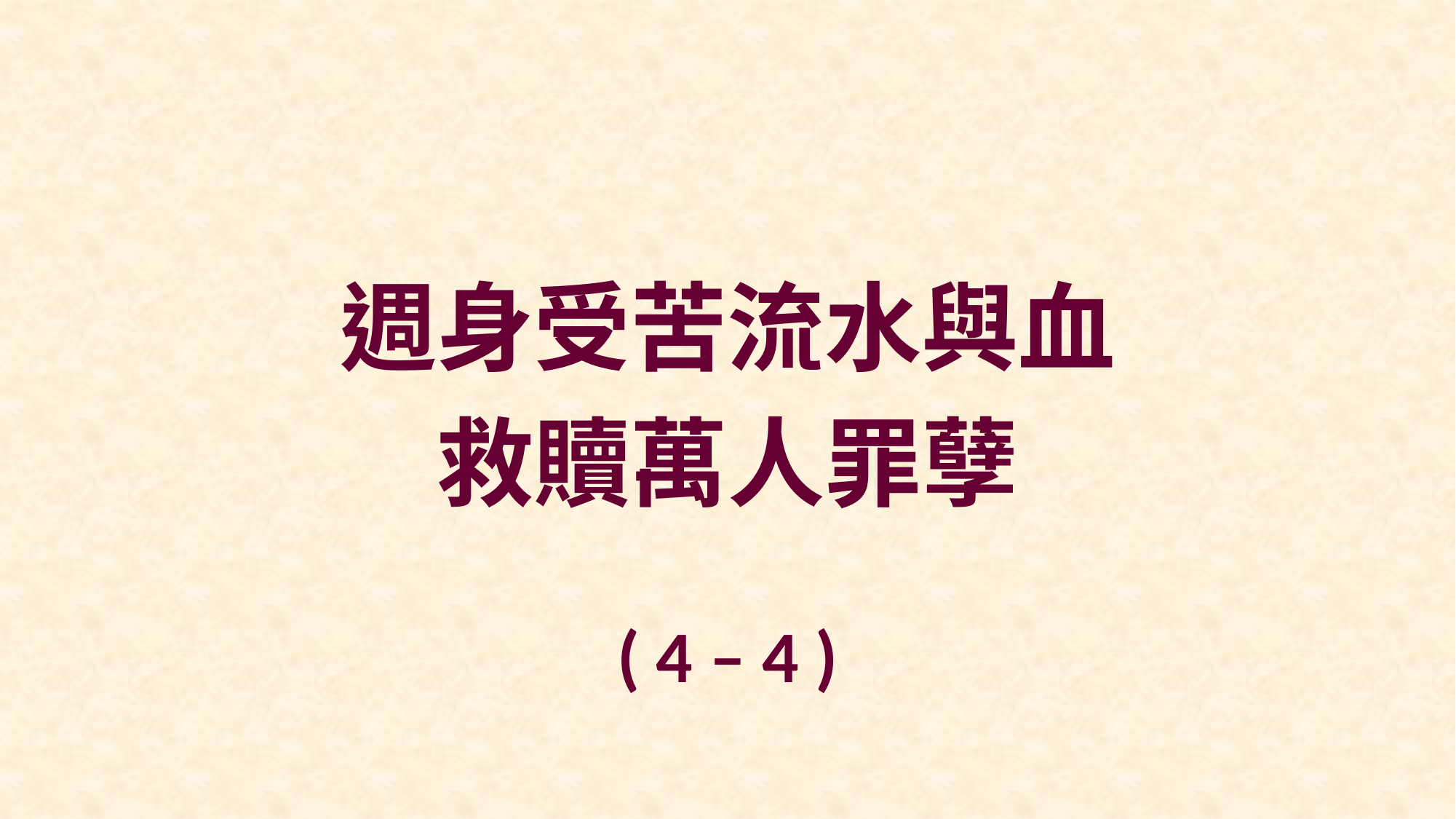

週身受苦流水與血
救贖萬人罪孽
( 4 – 4 )